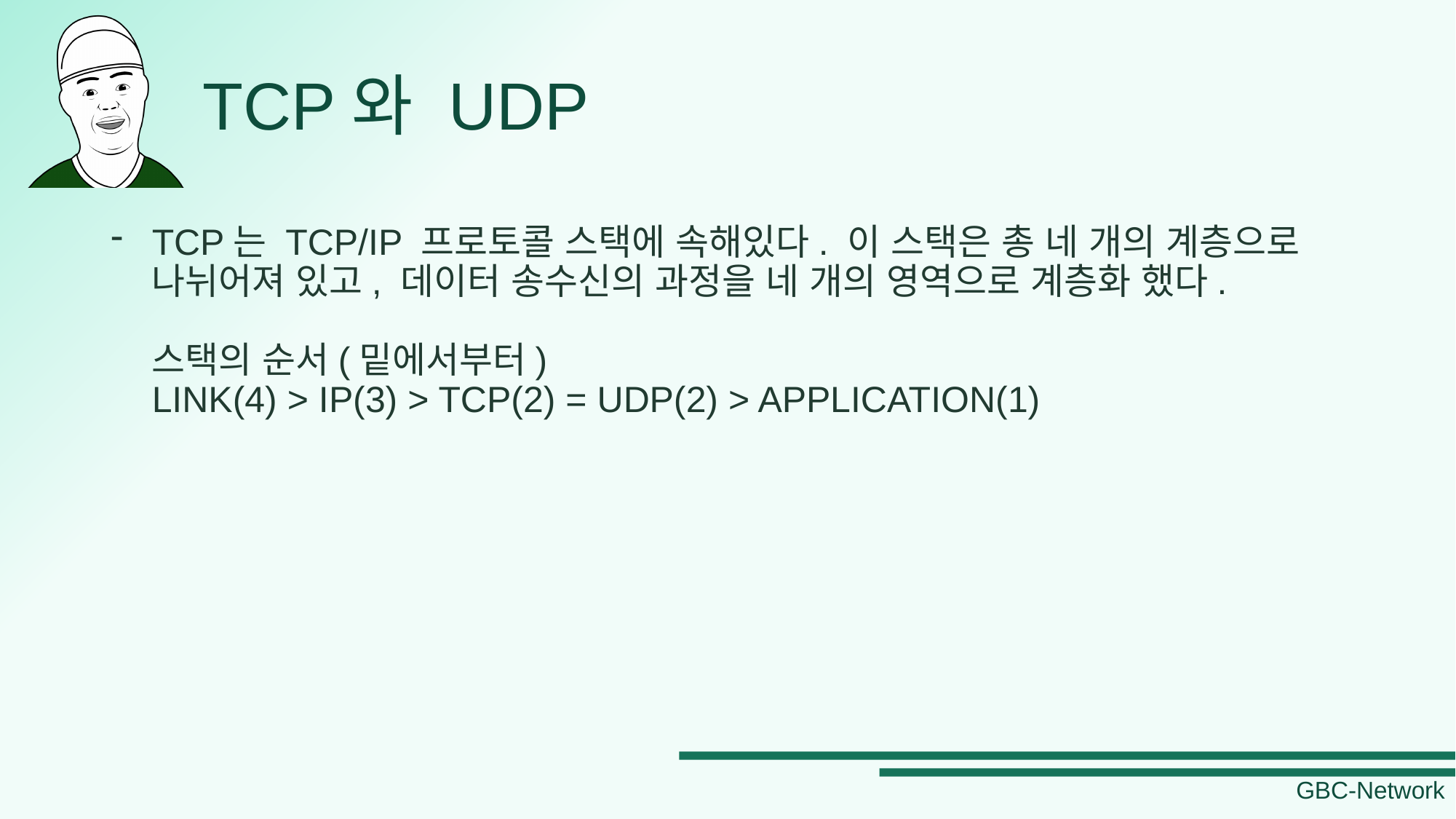

# TCP와 UDP
TCP는 TCP/IP 프로토콜 스택에 속해있다. 이 스택은 총 네 개의 계층으로 나뉘어져 있고, 데이터 송수신의 과정을 네 개의 영역으로 계층화 했다.
스택의 순서(밑에서부터)
LINK(4) > IP(3) > TCP(2) = UDP(2) > APPLICATION(1)